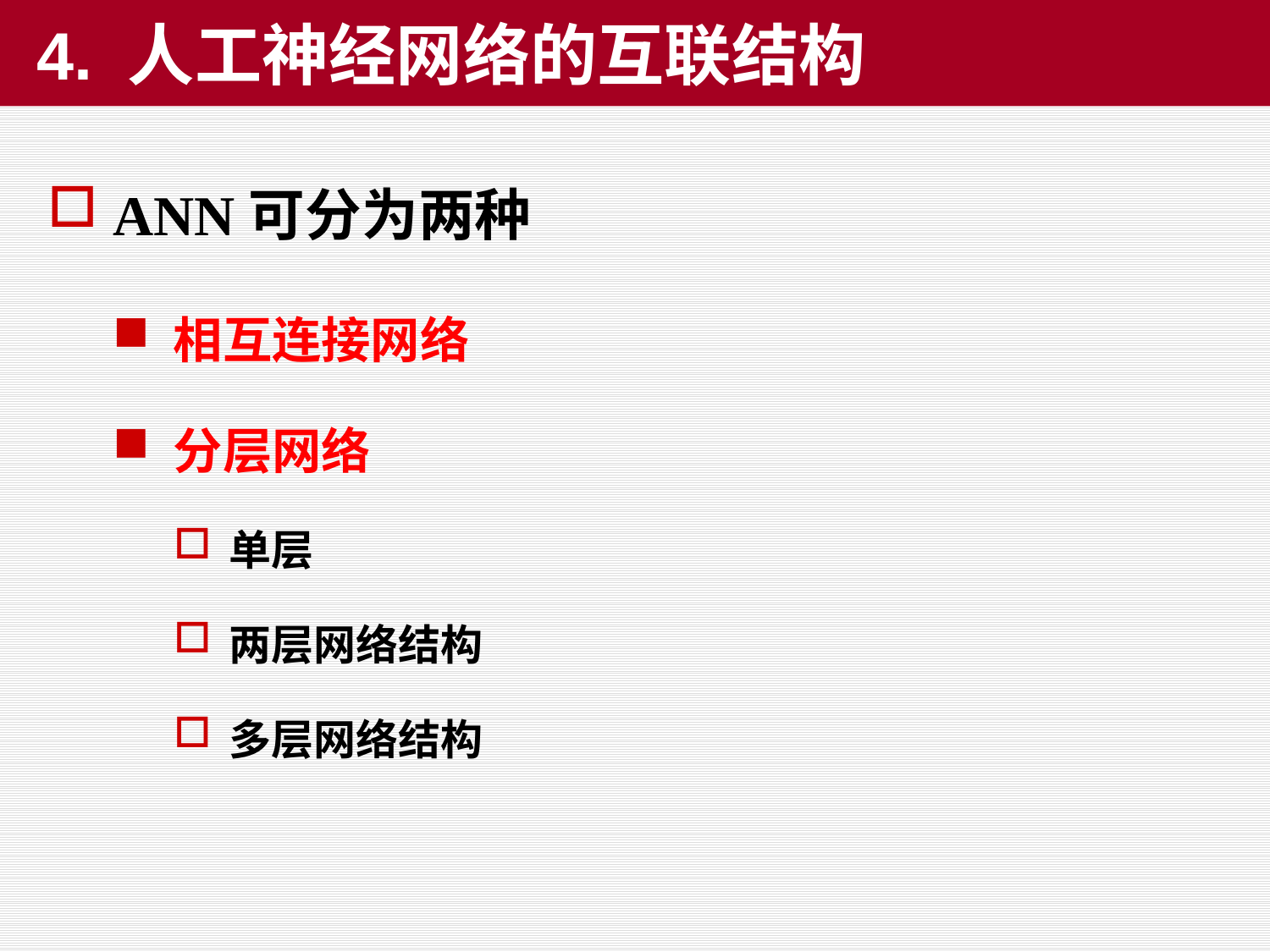

# 4. 人工神经网络的互联结构
ANN可分为两种
相互连接网络
分层网络
单层
两层网络结构
多层网络结构